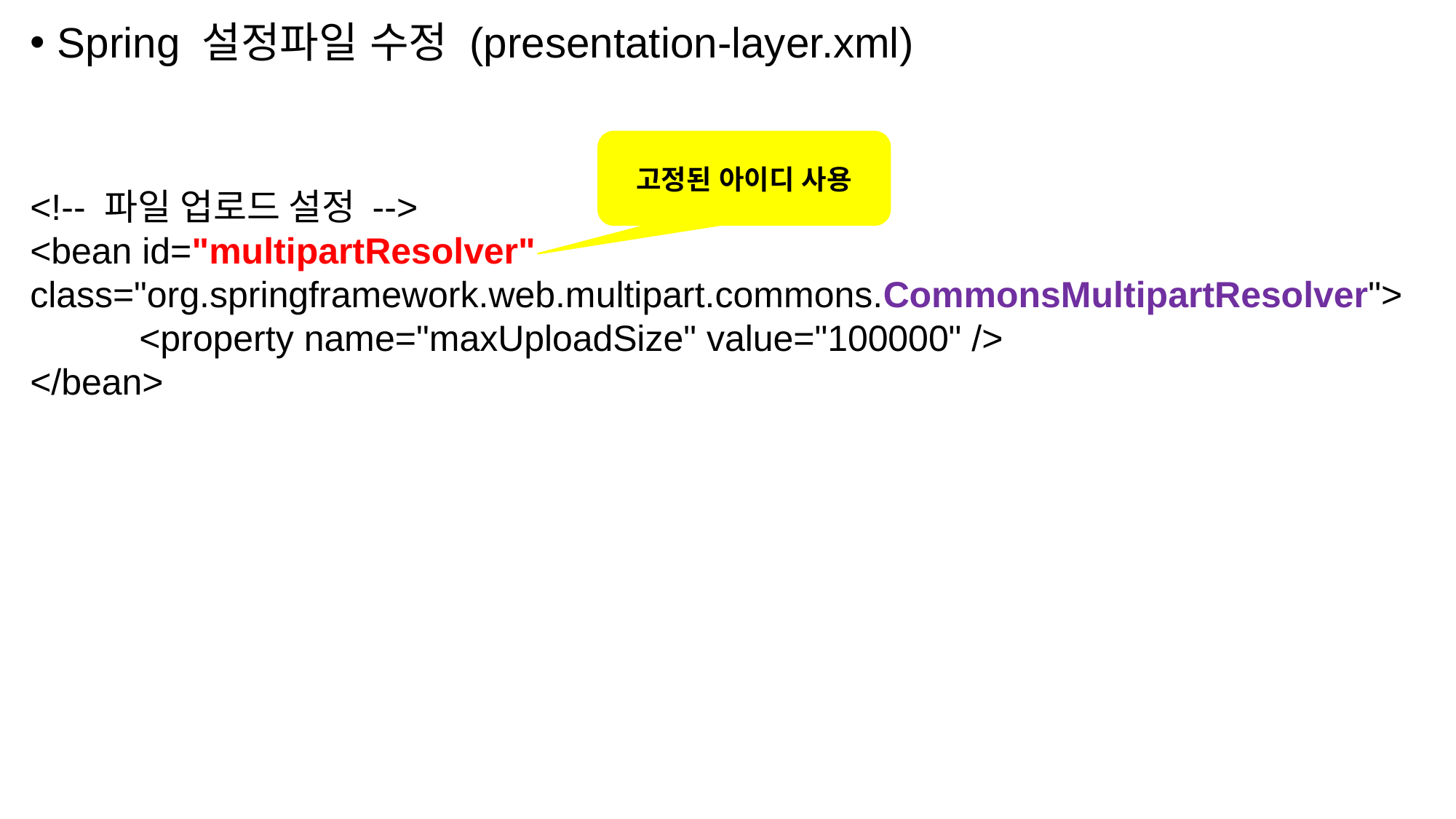

Spring 설정파일 수정 (presentation-layer.xml)
고정된 아이디 사용
<!-- 파일 업로드 설정 -->
<bean id="multipartResolver"
class="org.springframework.web.multipart.commons.CommonsMultipartResolver">
	<property name="maxUploadSize" value="100000" />
</bean>